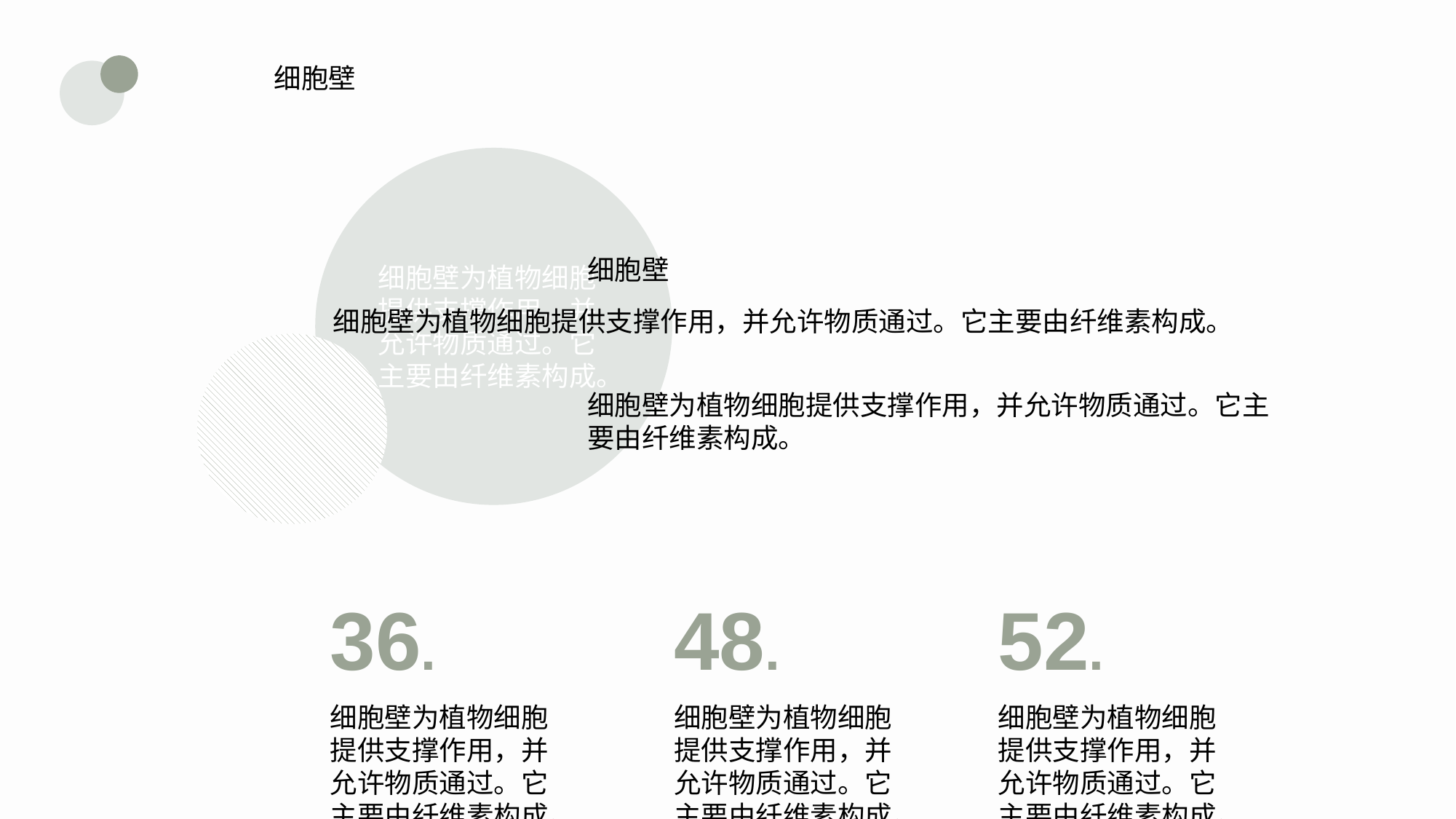

细胞壁
细胞壁为植物细胞提供支撑作用，并允许物质通过。它主要由纤维素构成。
细胞壁
细胞壁为植物细胞提供支撑作用，并允许物质通过。它主要由纤维素构成。

细胞壁为植物细胞提供支撑作用，并允许物质通过。它主要由纤维素构成。
36.
48.
52.
细胞壁为植物细胞提供支撑作用，并允许物质通过。它主要由纤维素构成。
细胞壁为植物细胞提供支撑作用，并允许物质通过。它主要由纤维素构成。
细胞壁为植物细胞提供支撑作用，并允许物质通过。它主要由纤维素构成。